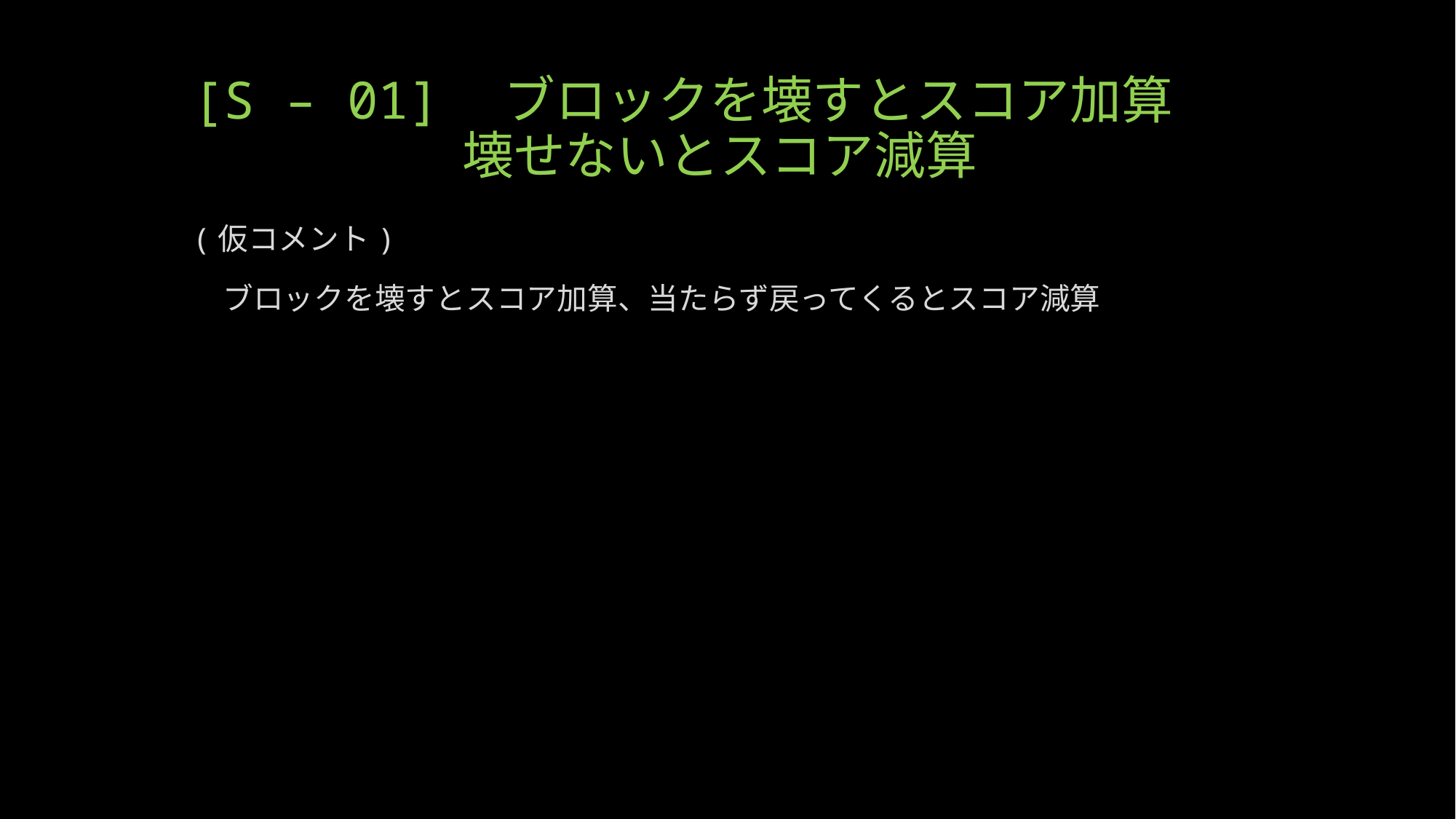

# [S – 01]　ブロックを壊すとスコア加算 　壊せないとスコア減算
(仮コメント)
　ブロックを壊すとスコア加算、当たらず戻ってくるとスコア減算